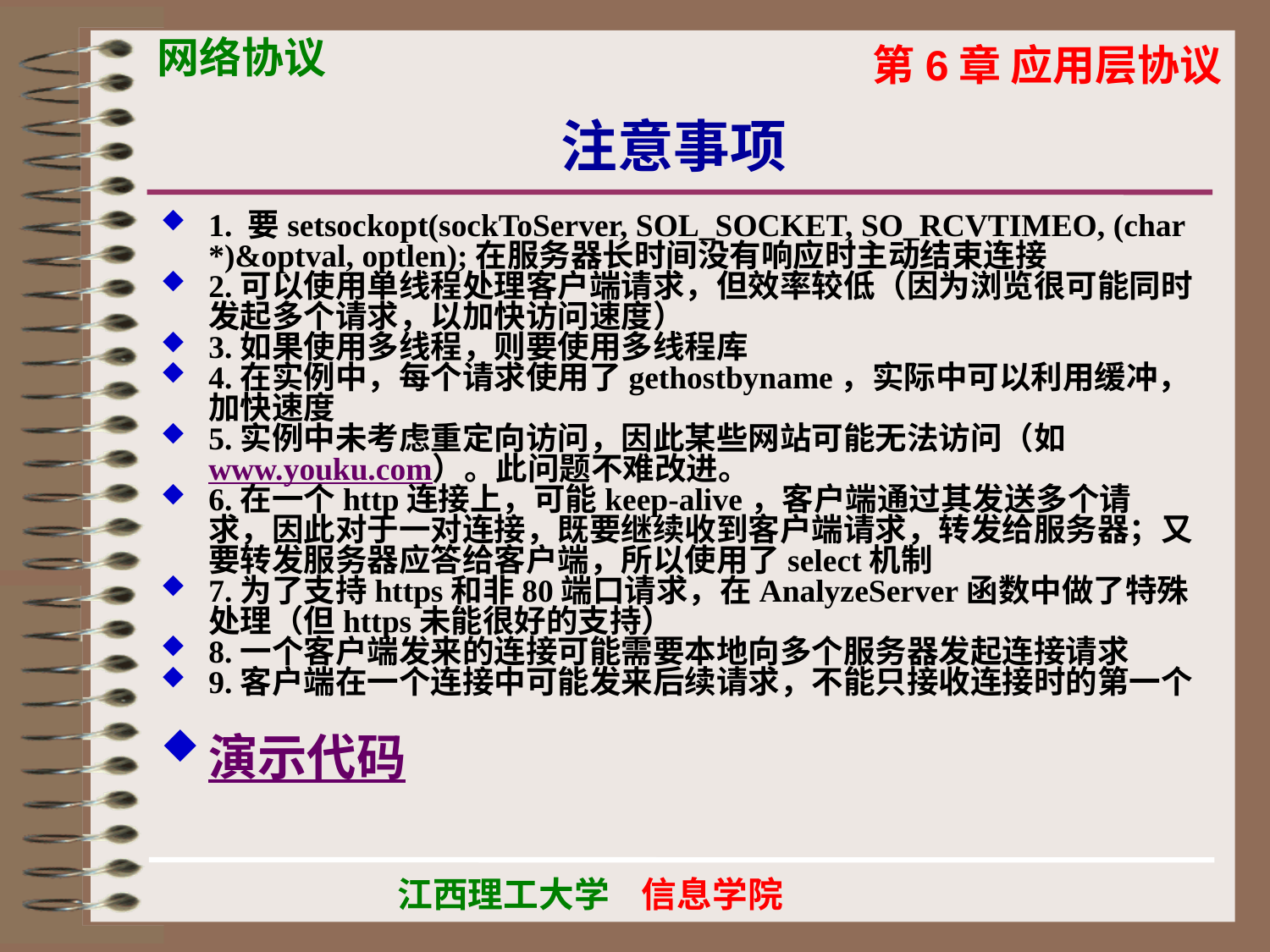

# 注意事项
1. 要setsockopt(sockToServer, SOL_SOCKET, SO_RCVTIMEO, (char *)&optval, optlen);在服务器长时间没有响应时主动结束连接
2.可以使用单线程处理客户端请求，但效率较低（因为浏览很可能同时发起多个请求，以加快访问速度）
3.如果使用多线程，则要使用多线程库
4.在实例中，每个请求使用了gethostbyname，实际中可以利用缓冲，加快速度
5.实例中未考虑重定向访问，因此某些网站可能无法访问（如 www.youku.com）。此问题不难改进。
6.在一个http连接上，可能keep-alive，客户端通过其发送多个请求，因此对于一对连接，既要继续收到客户端请求，转发给服务器；又要转发服务器应答给客户端，所以使用了select机制
7.为了支持https和非80端口请求，在AnalyzeServer函数中做了特殊处理（但https未能很好的支持）
8.一个客户端发来的连接可能需要本地向多个服务器发起连接请求
9.客户端在一个连接中可能发来后续请求，不能只接收连接时的第一个

演示代码